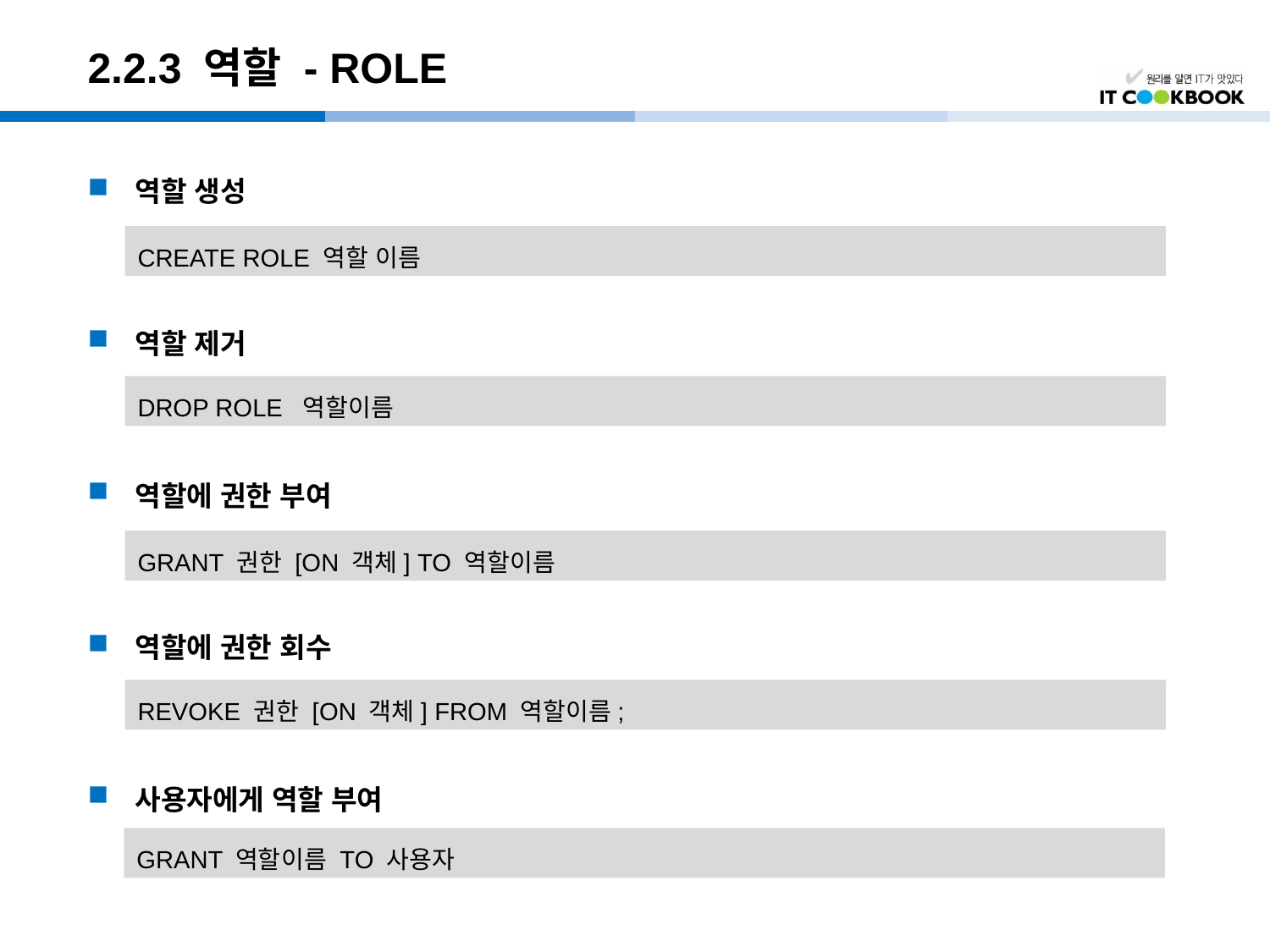

# 2.2.3 역할 - ROLE
역할 생성

역할 제거

역할에 권한 부여

역할에 권한 회수

사용자에게 역할 부여

CREATE ROLE 역할 이름
DROP ROLE  역할이름
GRANT 권한 [ON 객체] TO 역할이름
REVOKE 권한 [ON 객체] FROM 역할이름;
GRANT 역할이름 TO 사용자